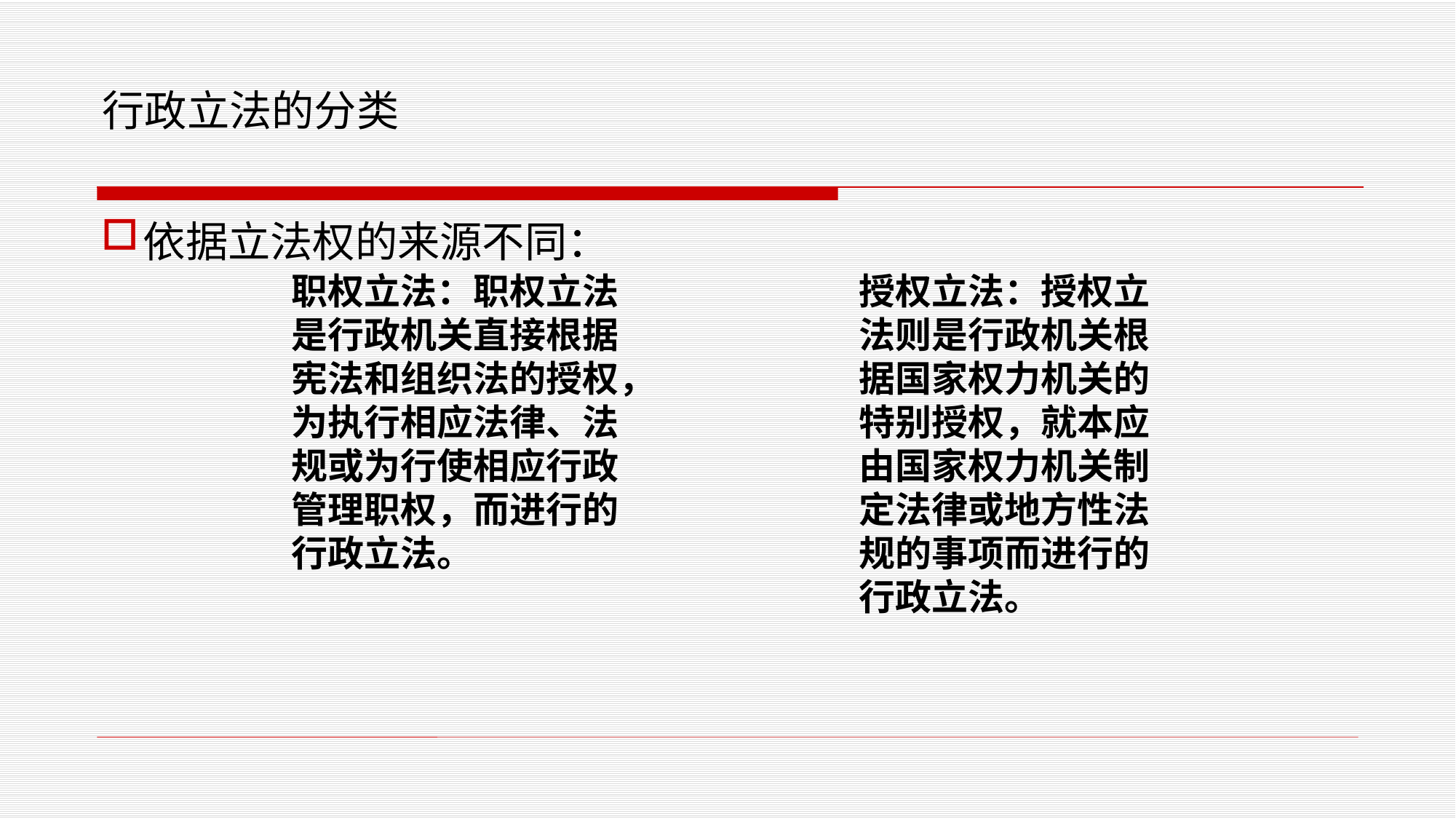

# 行政立法的分类
依据立法权的来源不同：

职权立法：职权立法是行政机关直接根据宪法和组织法的授权，为执行相应法律、法规或为行使相应行政管理职权，而进行的行政立法。
授权立法：授权立法则是行政机关根据国家权力机关的特别授权，就本应由国家权力机关制定法律或地方性法规的事项而进行的行政立法。